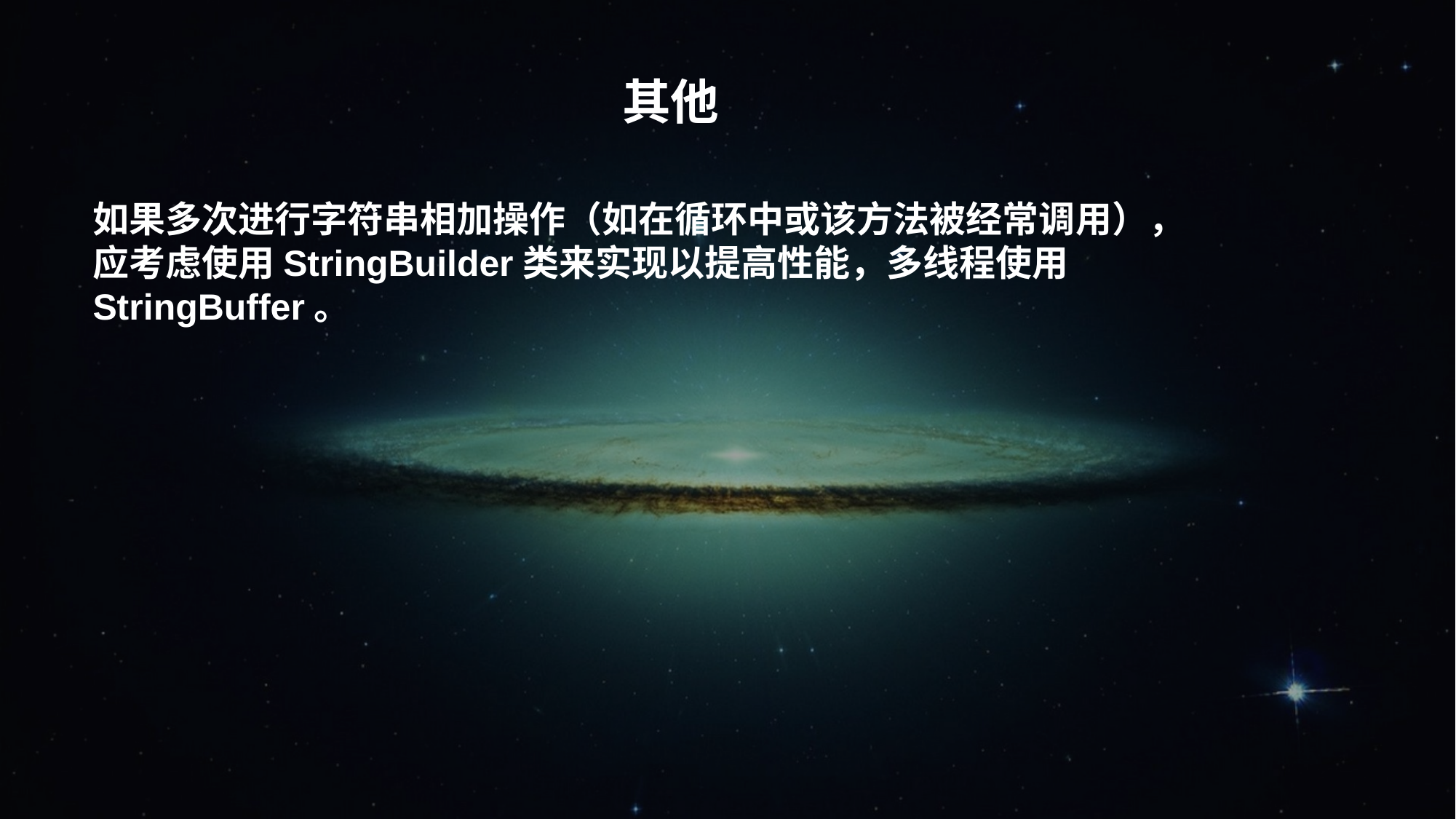

其他
如果多次进行字符串相加操作（如在循环中或该方法被经常调用），应考虑使用StringBuilder类来实现以提高性能，多线程使用StringBuffer。